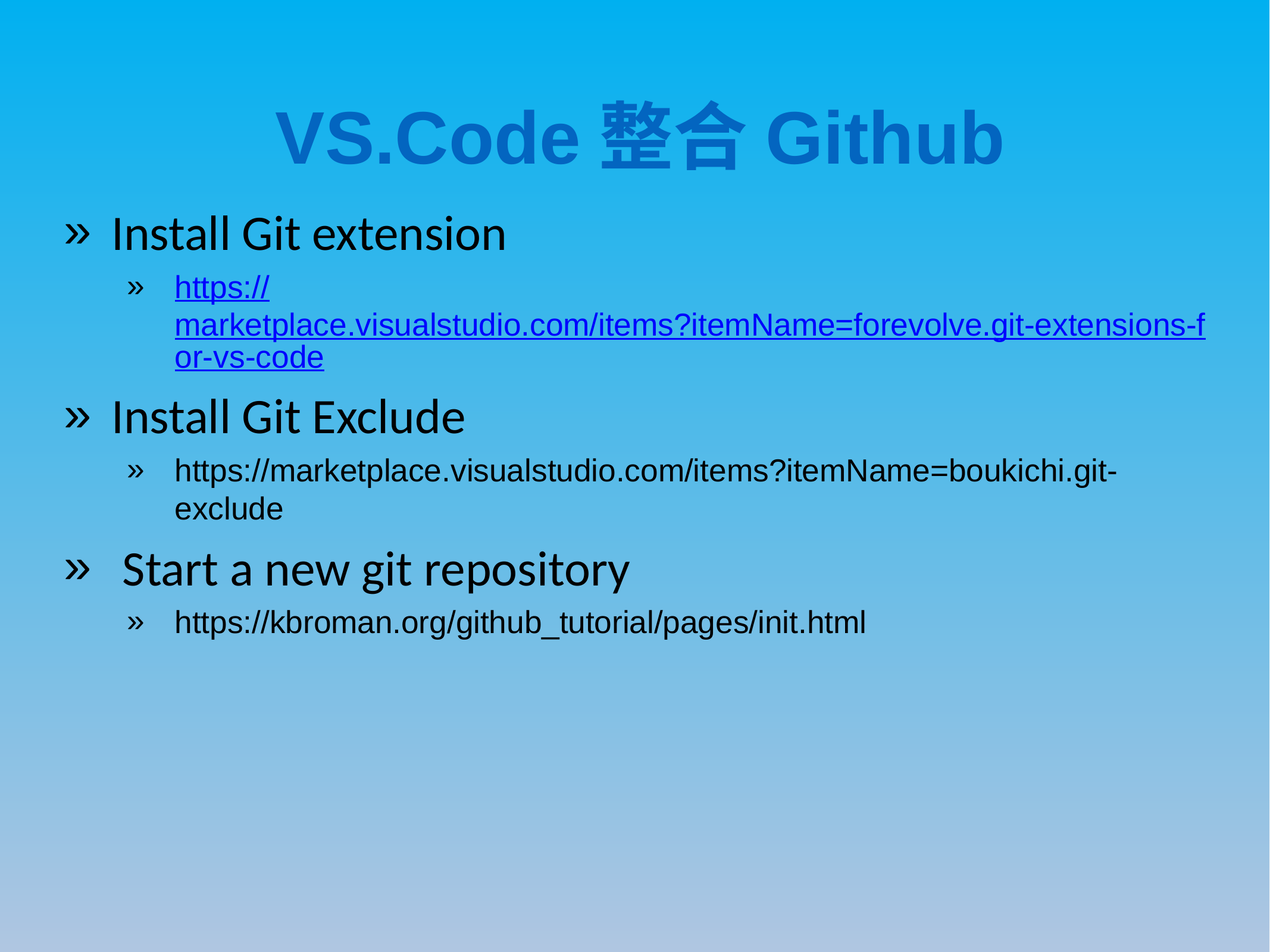

VS.Code整合Github
Install Git extension
https://marketplace.visualstudio.com/items?itemName=forevolve.git-extensions-for-vs-code
Install Git Exclude
https://marketplace.visualstudio.com/items?itemName=boukichi.git-exclude
 Start a new git repository
https://kbroman.org/github_tutorial/pages/init.html